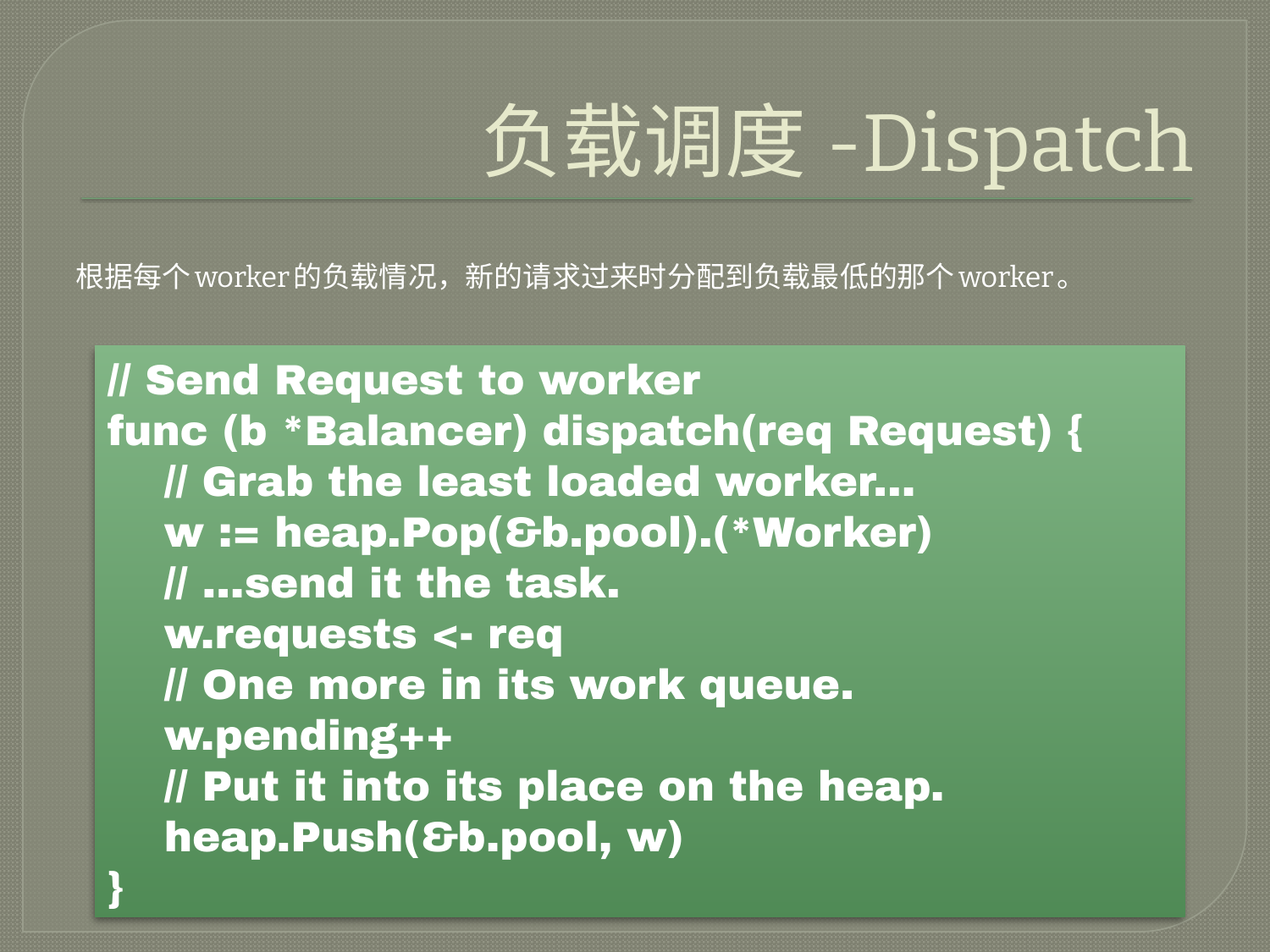

# 负载调度-Dispatch
根据每个worker的负载情况，新的请求过来时分配到负载最低的那个worker。

// Send Request to worker
func (b *Balancer) dispatch(req Request) {
    // Grab the least loaded worker...
    w := heap.Pop(&b.pool).(*Worker)
    // ...send it the task.
    w.requests <- req
    // One more in its work queue.
    w.pending++
    // Put it into its place on the heap.
    heap.Push(&b.pool, w)
}